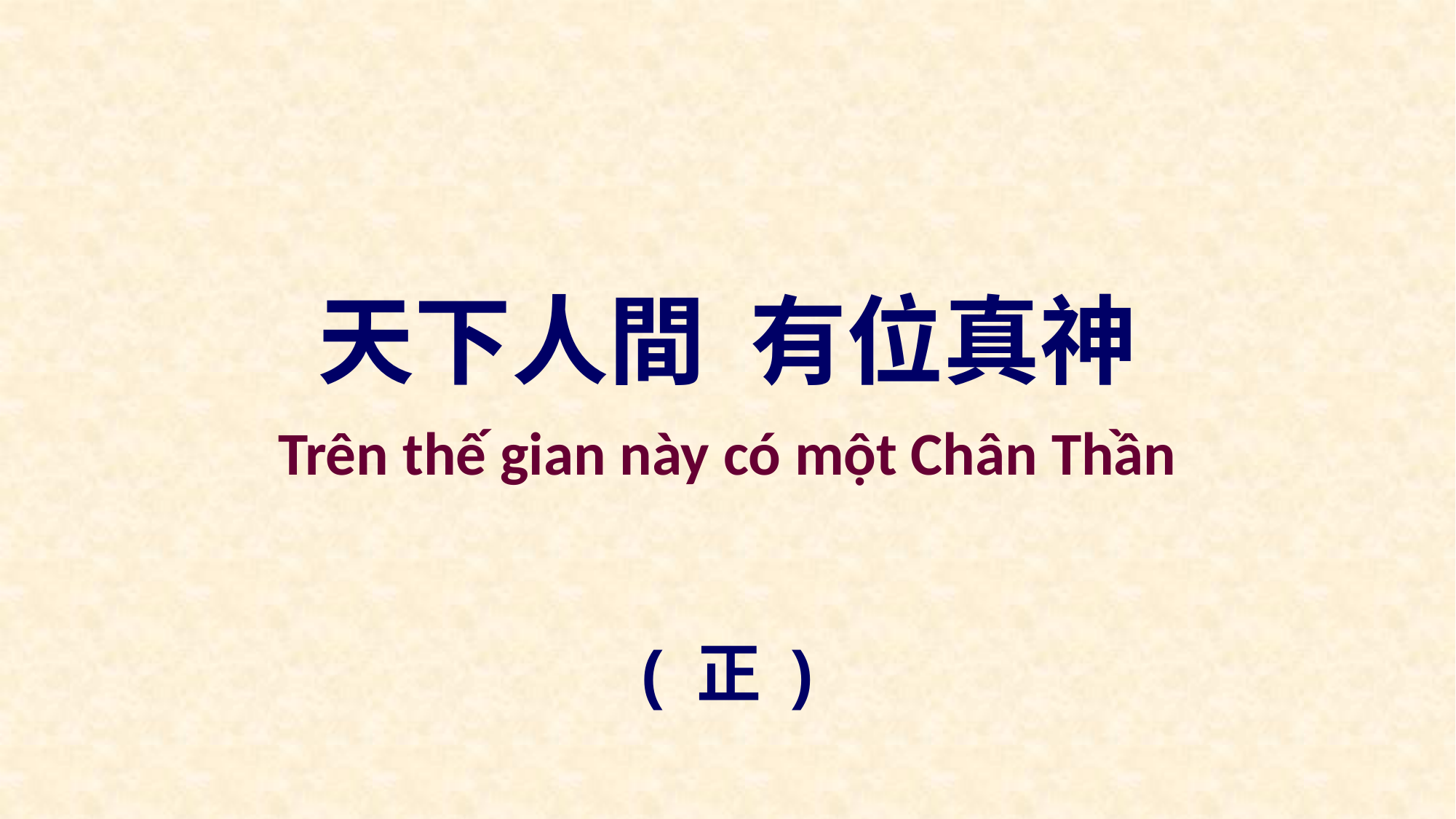

天下人間  有位真神
Trên thế gian này có một Chân Thần
( 正 )